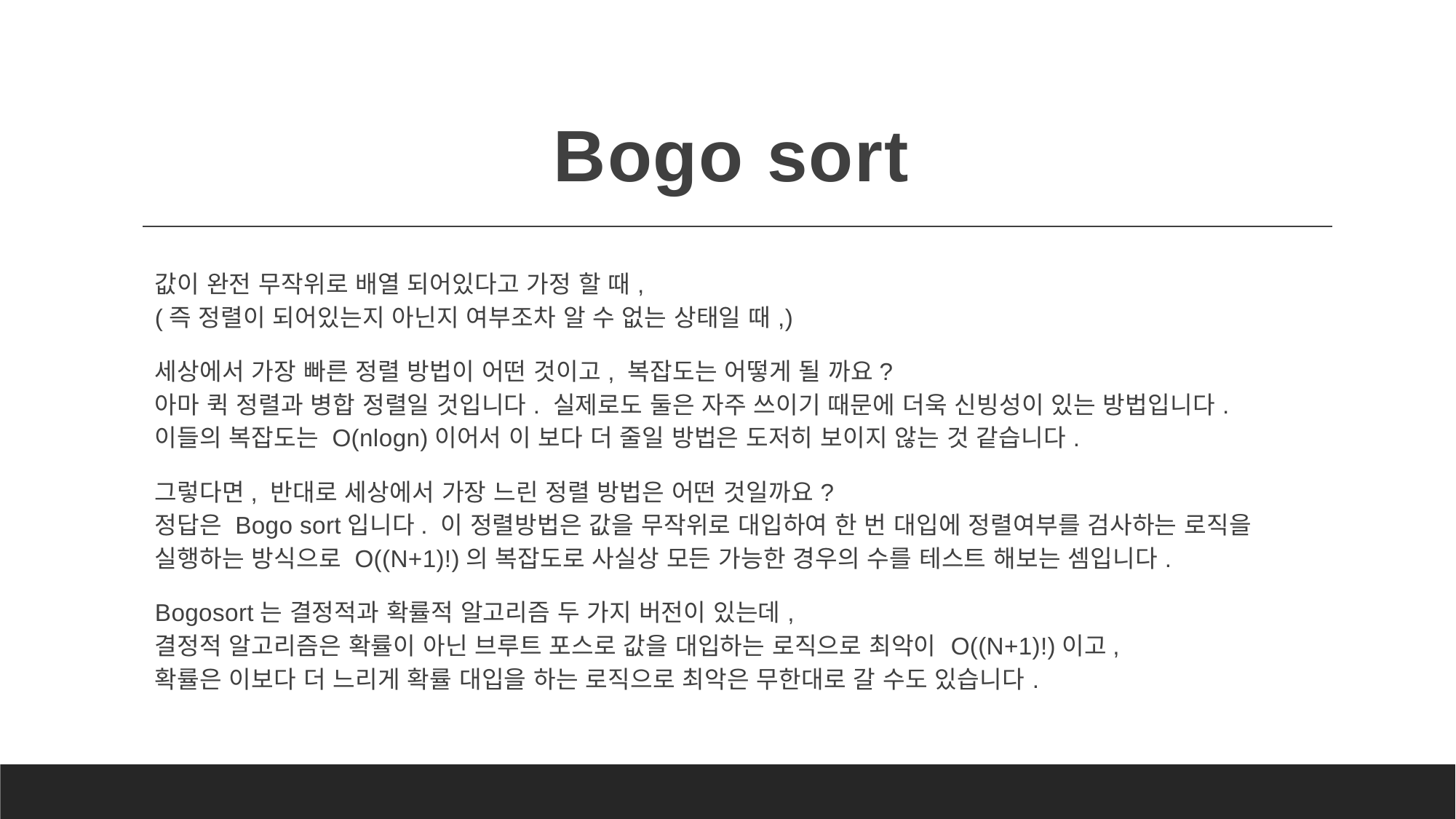

# Bogo sort
값이 완전 무작위로 배열 되어있다고 가정 할 때,
(즉 정렬이 되어있는지 아닌지 여부조차 알 수 없는 상태일 때,)
세상에서 가장 빠른 정렬 방법이 어떤 것이고, 복잡도는 어떻게 될 까요?
아마 퀵 정렬과 병합 정렬일 것입니다. 실제로도 둘은 자주 쓰이기 때문에 더욱 신빙성이 있는 방법입니다.
이들의 복잡도는 O(nlogn)이어서 이 보다 더 줄일 방법은 도저히 보이지 않는 것 같습니다.
그렇다면, 반대로 세상에서 가장 느린 정렬 방법은 어떤 것일까요?
정답은 Bogo sort입니다. 이 정렬방법은 값을 무작위로 대입하여 한 번 대입에 정렬여부를 검사하는 로직을 실행하는 방식으로 O((N+1)!)의 복잡도로 사실상 모든 가능한 경우의 수를 테스트 해보는 셈입니다.
Bogosort는 결정적과 확률적 알고리즘 두 가지 버전이 있는데,
결정적 알고리즘은 확률이 아닌 브루트 포스로 값을 대입하는 로직으로 최악이 O((N+1)!)이고,
확률은 이보다 더 느리게 확률 대입을 하는 로직으로 최악은 무한대로 갈 수도 있습니다.